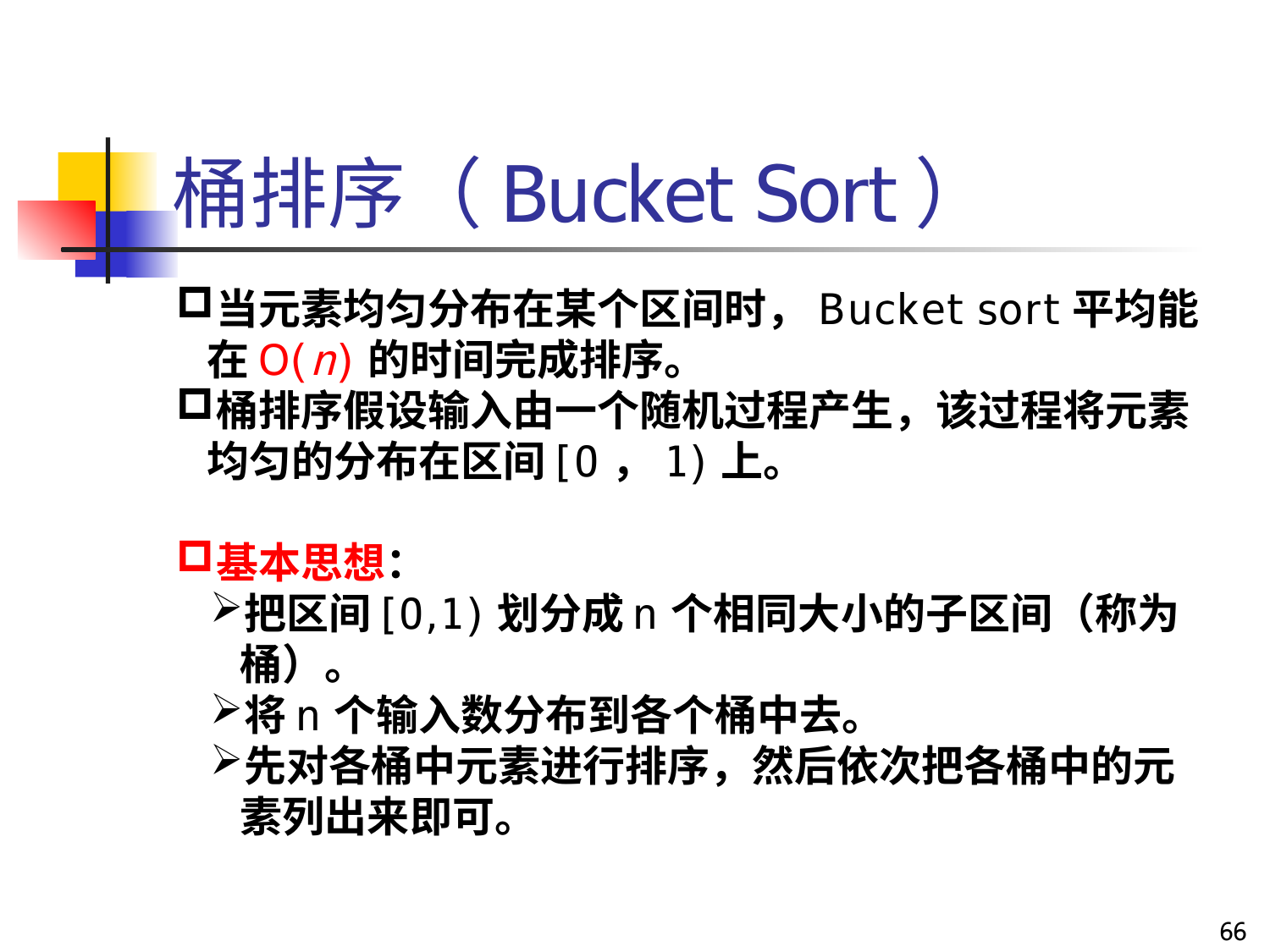

桶排序（Bucket Sort）
当元素均匀分布在某个区间时，Bucket sort平均能在O(n)的时间完成排序。
桶排序假设输入由一个随机过程产生，该过程将元素均匀的分布在区间[0，1)上。

基本思想：
把区间[0,1)划分成n个相同大小的子区间（称为桶）。
将n个输入数分布到各个桶中去。
先对各桶中元素进行排序，然后依次把各桶中的元素列出来即可。
66